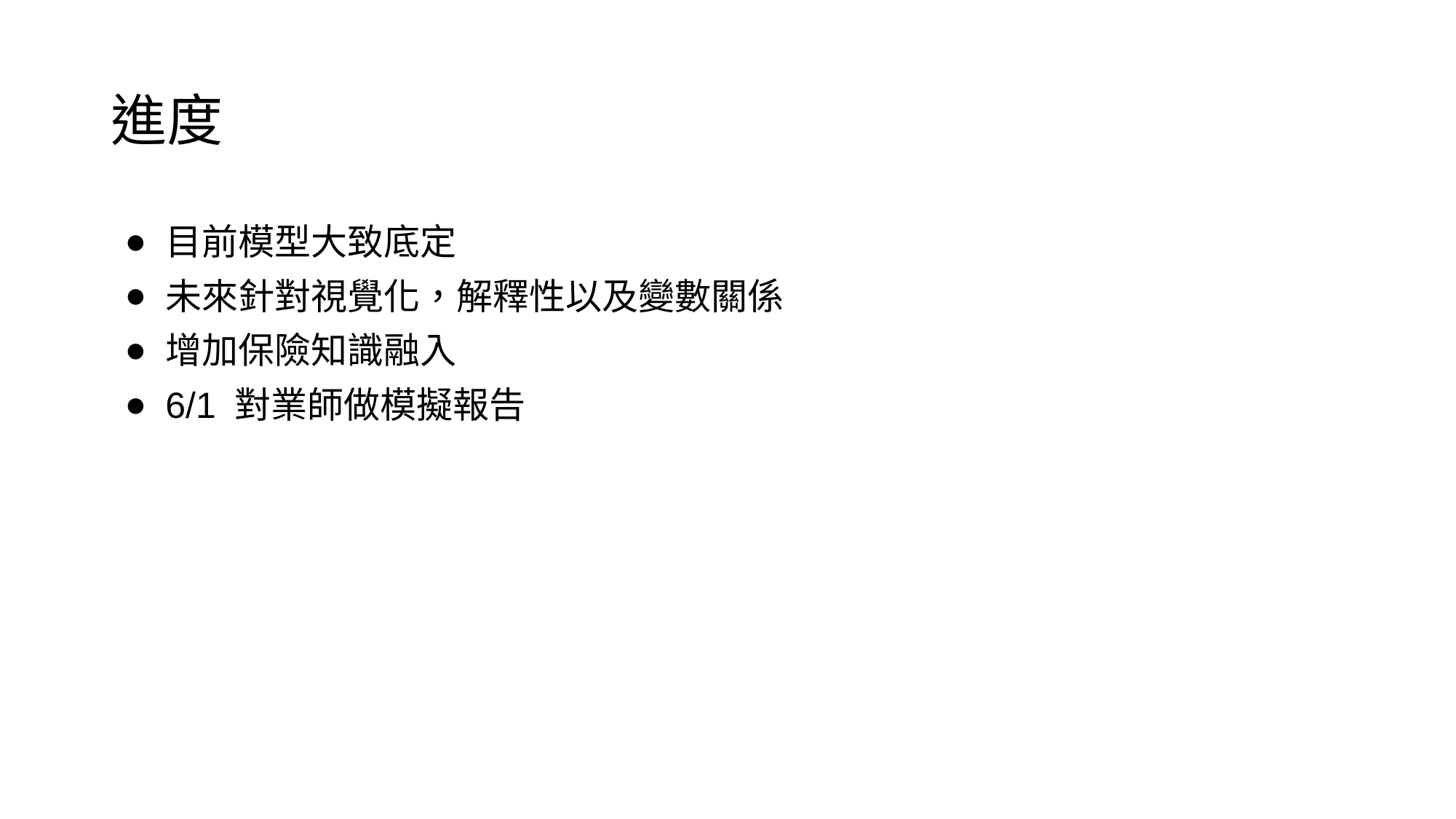

# 進度
目前模型大致底定
未來針對視覺化，解釋性以及變數關係
增加保險知識融入
6/1 對業師做模擬報告